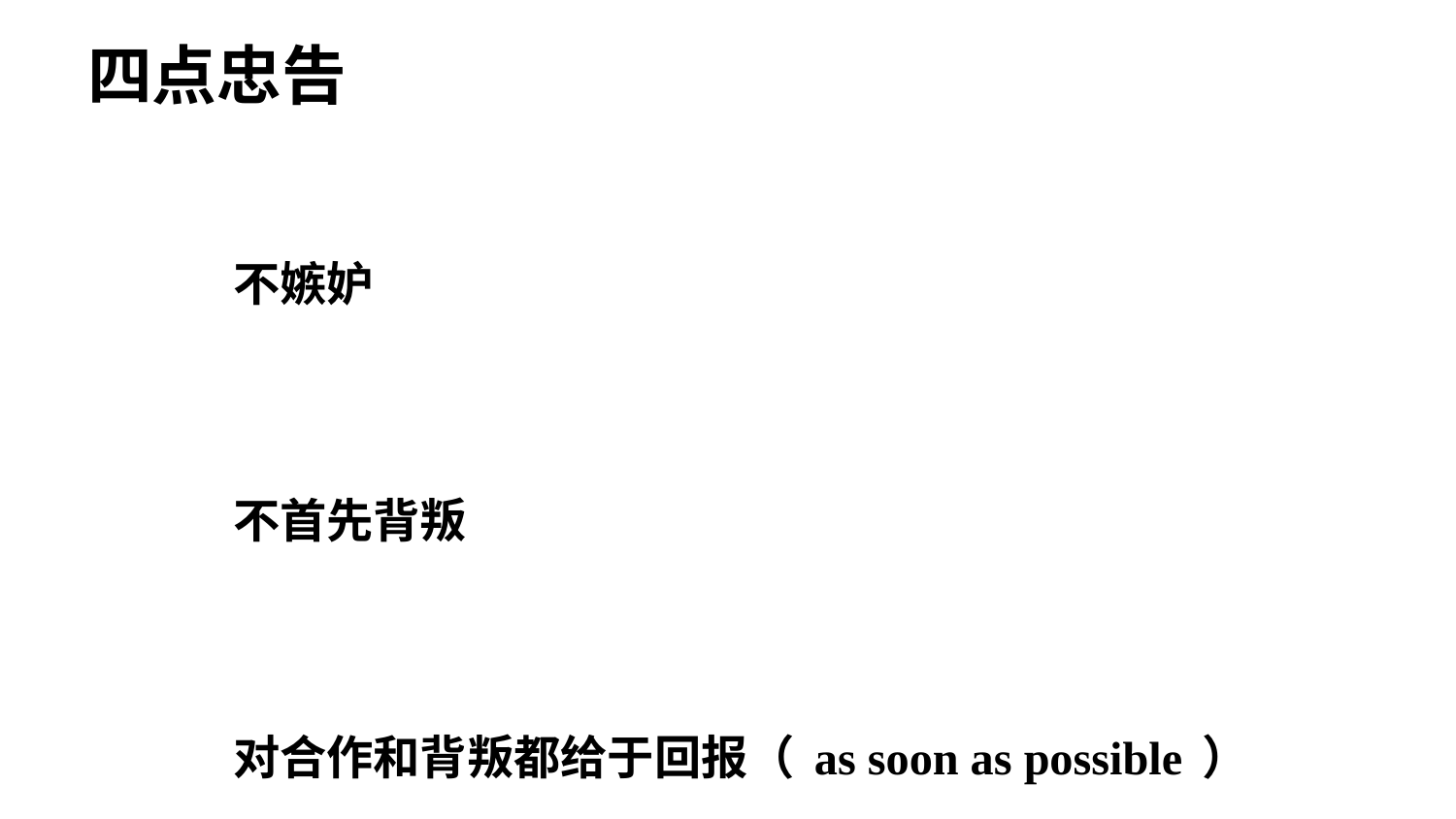

四点忠告
不嫉妒
不首先背叛
对合作和背叛都给于回报（as soon as possible）
不耍小聪明